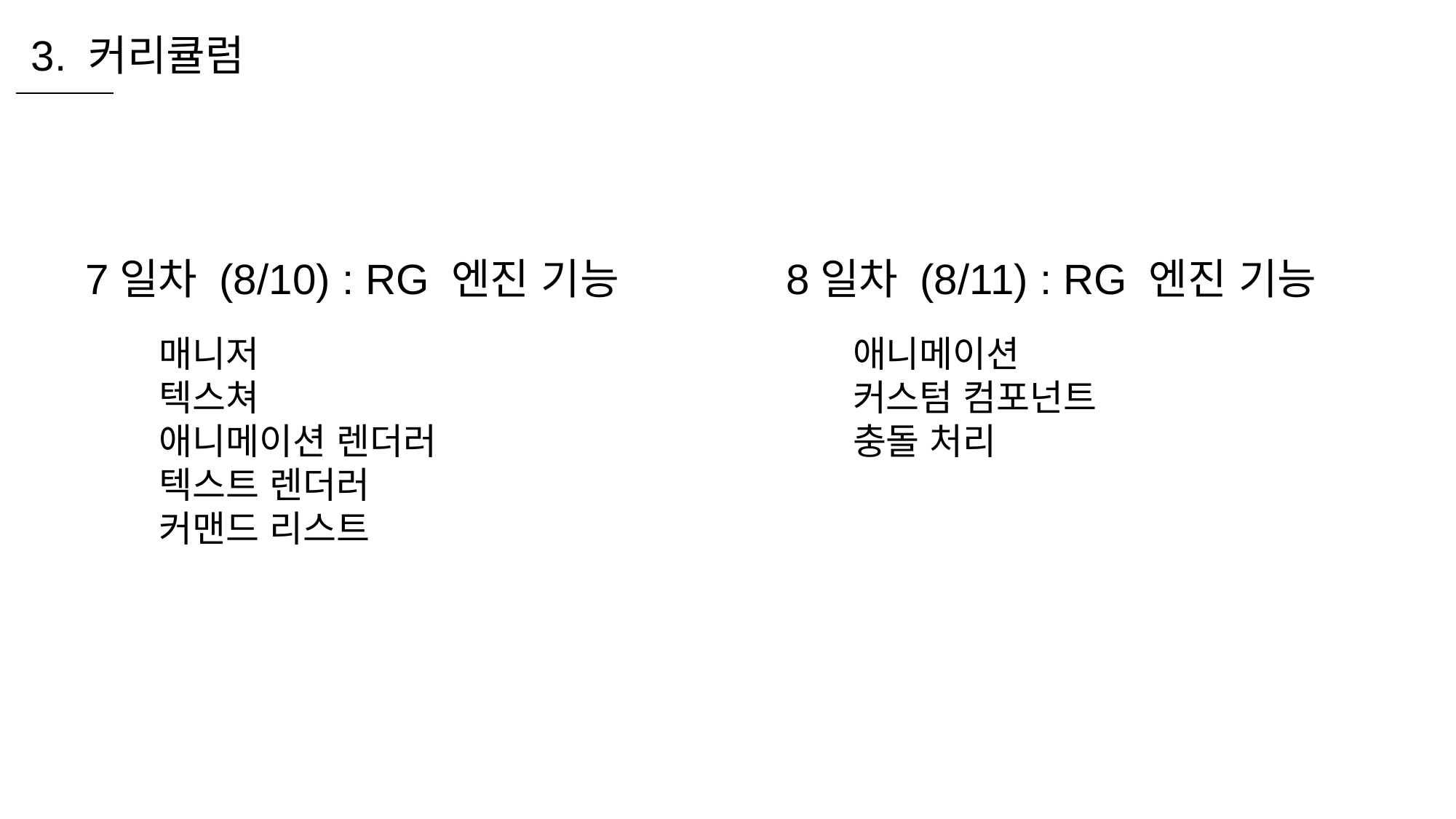

3. 커리큘럼
7일차 (8/10) : RG 엔진 기능
8일차 (8/11) : RG 엔진 기능
매니저
텍스쳐
애니메이션 렌더러
텍스트 렌더러
커맨드 리스트
애니메이션
커스텀 컴포넌트
충돌 처리